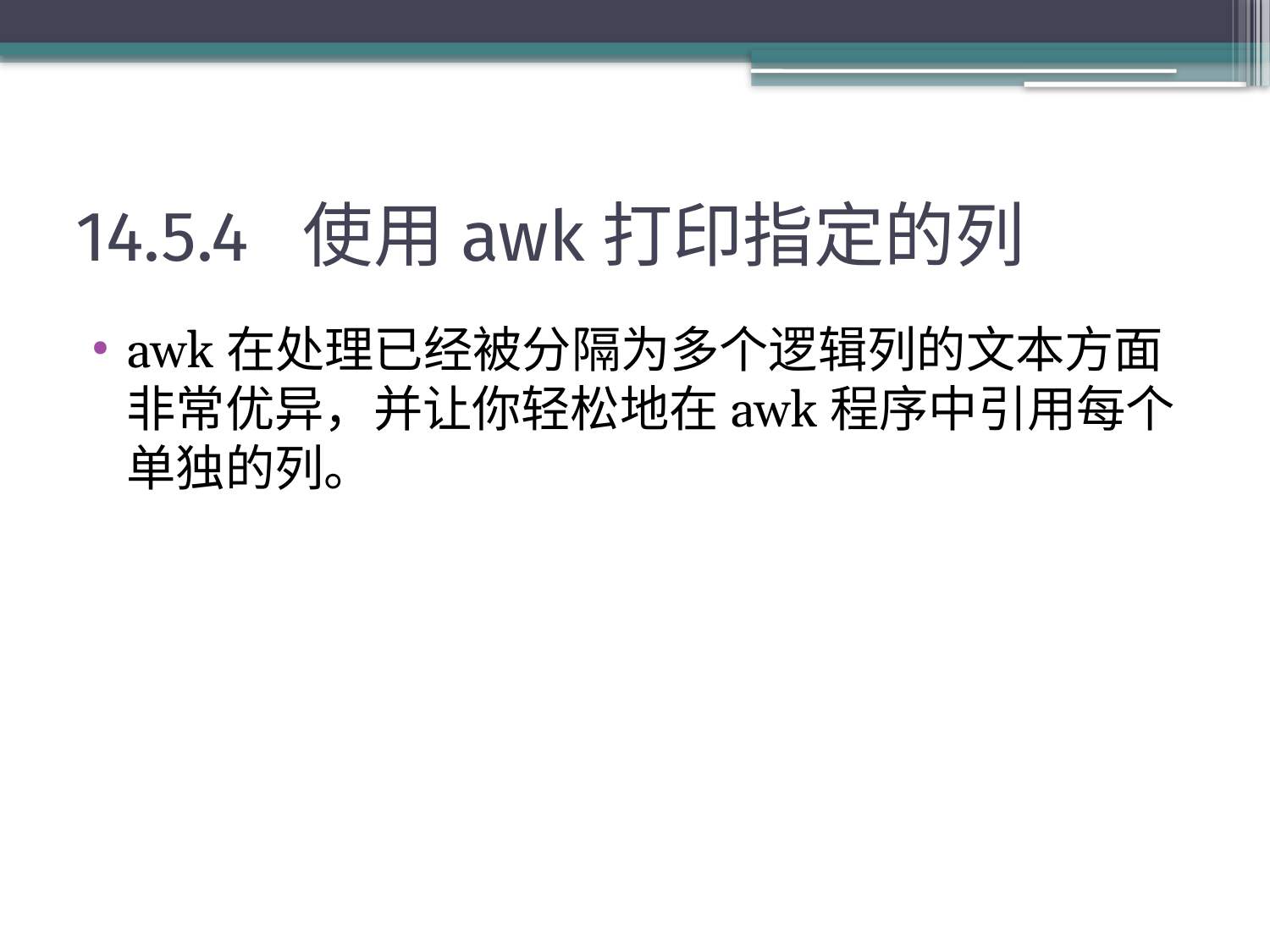

# 14.5.4  使用awk打印指定的列
awk在处理已经被分隔为多个逻辑列的文本方面非常优异，并让你轻松地在awk程序中引用每个单独的列。